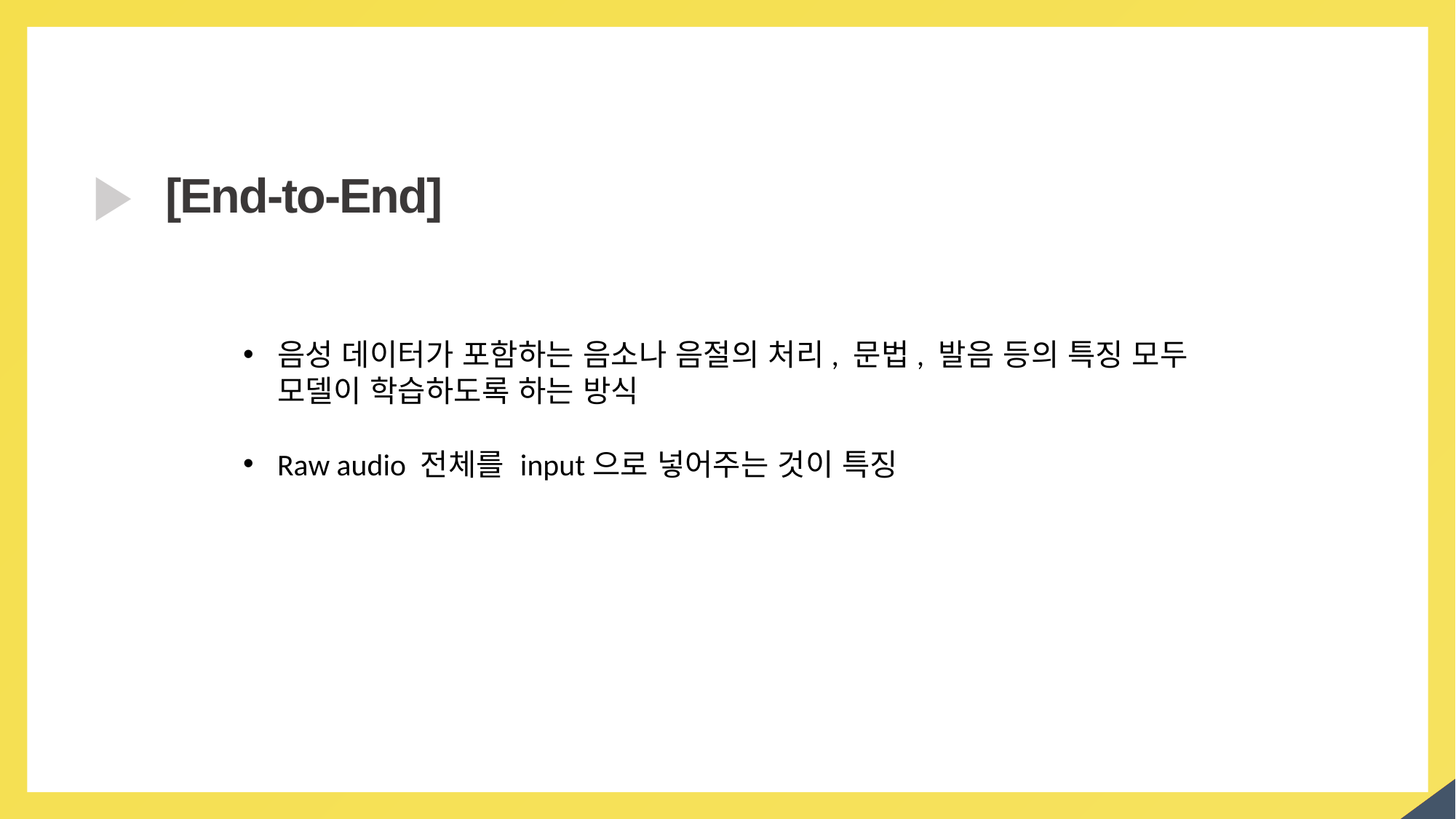

▶
[End-to-End]
음성 데이터가 포함하는 음소나 음절의 처리, 문법, 발음 등의 특징 모두 모델이 학습하도록 하는 방식

Raw audio 전체를 input으로 넣어주는 것이 특징
10